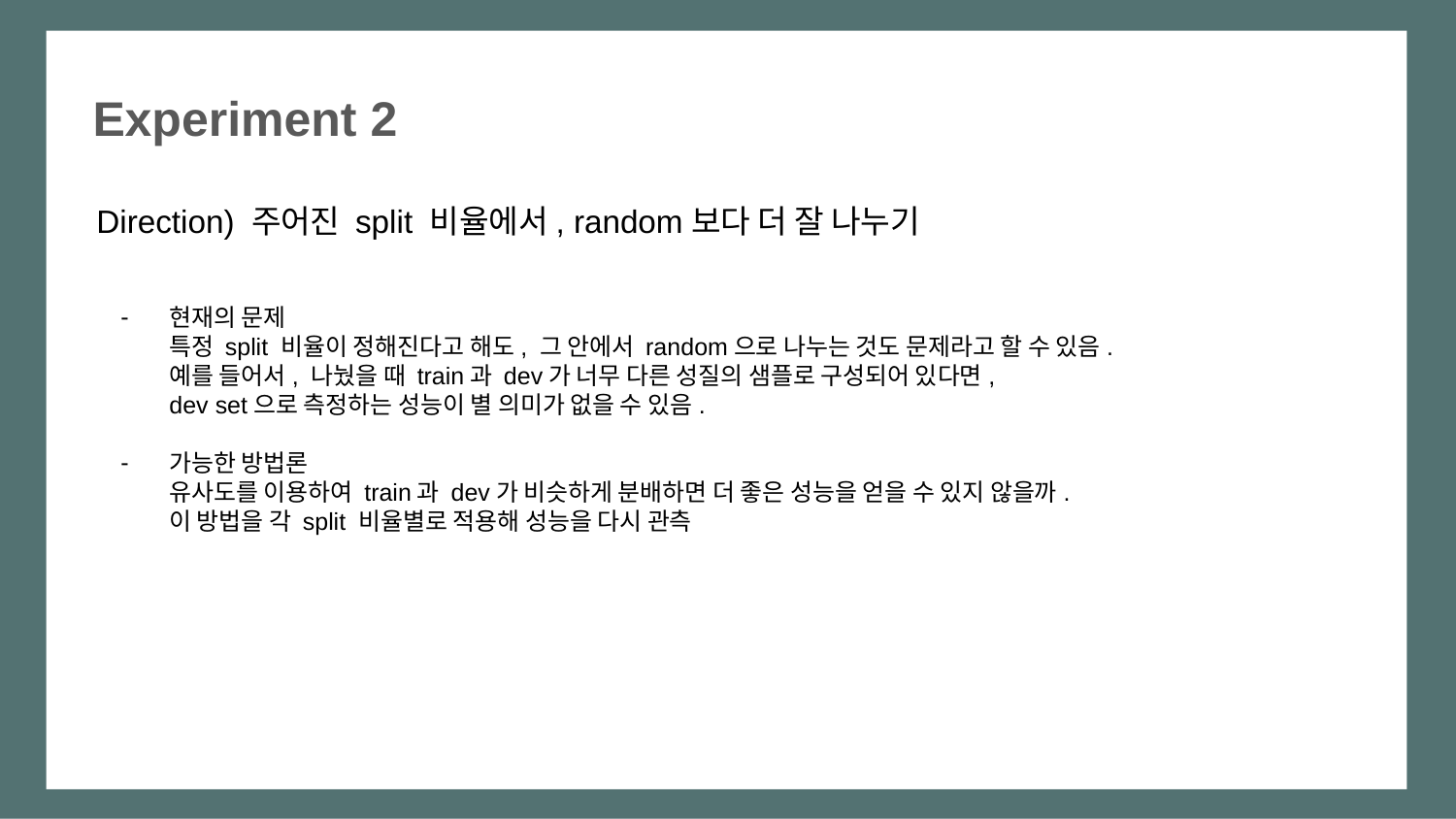

Direction) 주어진 split 비율에서, random보다 더 잘 나누기

현재의 문제
특정 split 비율이 정해진다고 해도, 그 안에서 random으로 나누는 것도 문제라고 할 수 있음.
예를 들어서, 나눴을 때 train과 dev가 너무 다른 성질의 샘플로 구성되어 있다면,
dev set으로 측정하는 성능이 별 의미가 없을 수 있음.

가능한 방법론
유사도를 이용하여 train과 dev가 비슷하게 분배하면 더 좋은 성능을 얻을 수 있지 않을까.
이 방법을 각 split 비율별로 적용해 성능을 다시 관측

Experiment 2